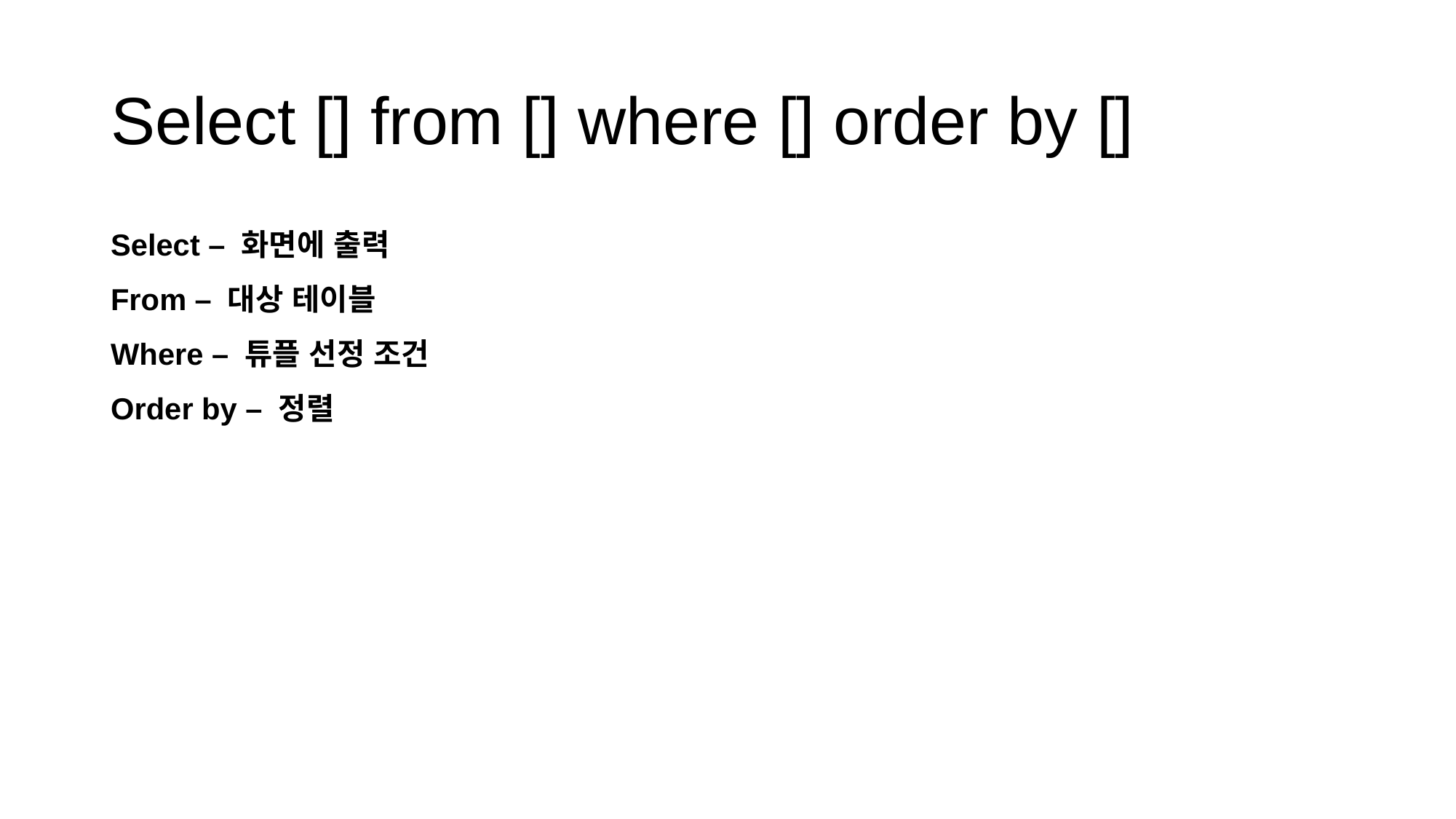

# Select [] from [] where [] order by []
Select – 화면에 출력
From – 대상 테이블
Where – 튜플 선정 조건
Order by – 정렬